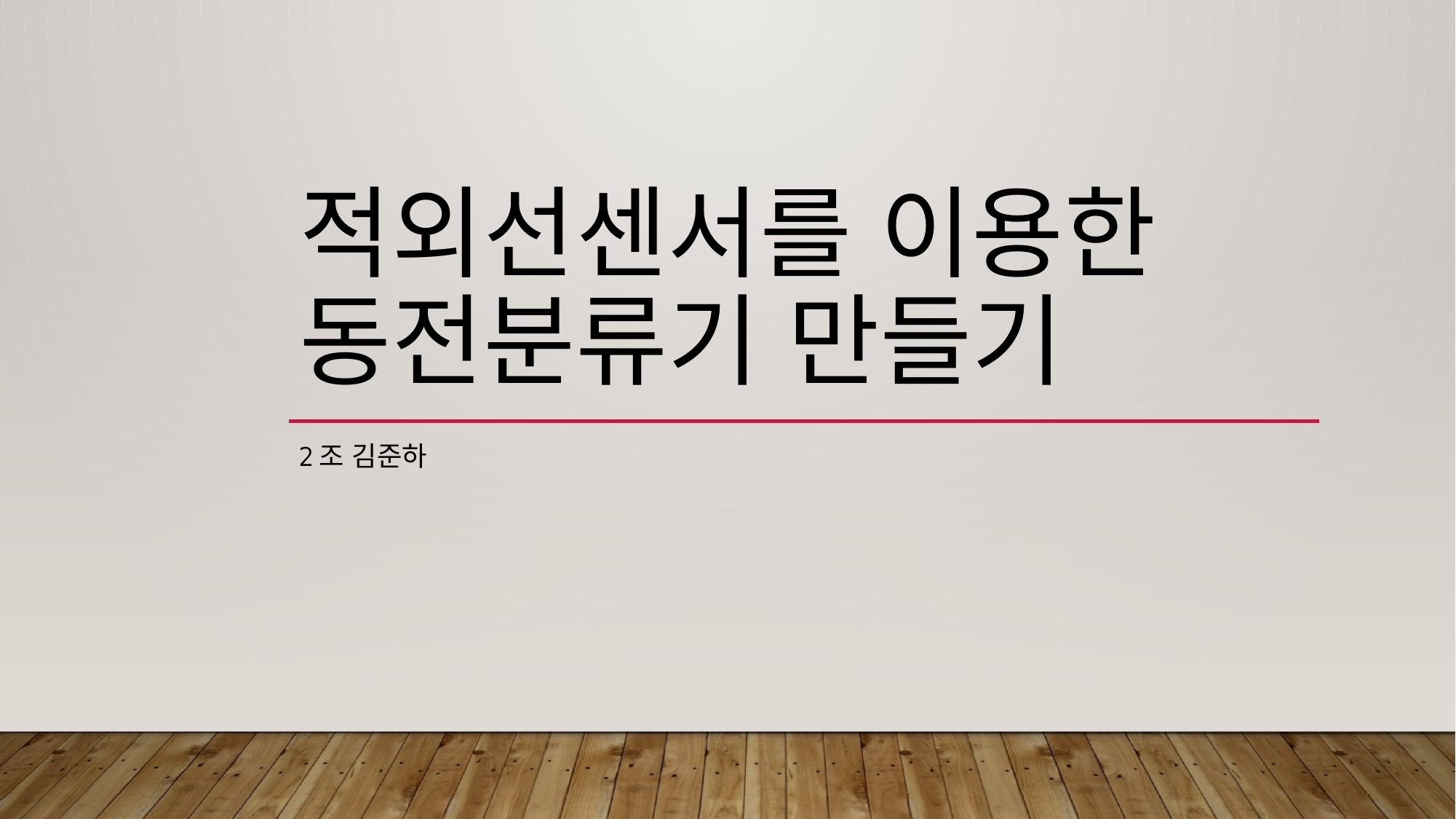

# 적외선센서를 이용한 동전분류기 만들기
2조 김준하